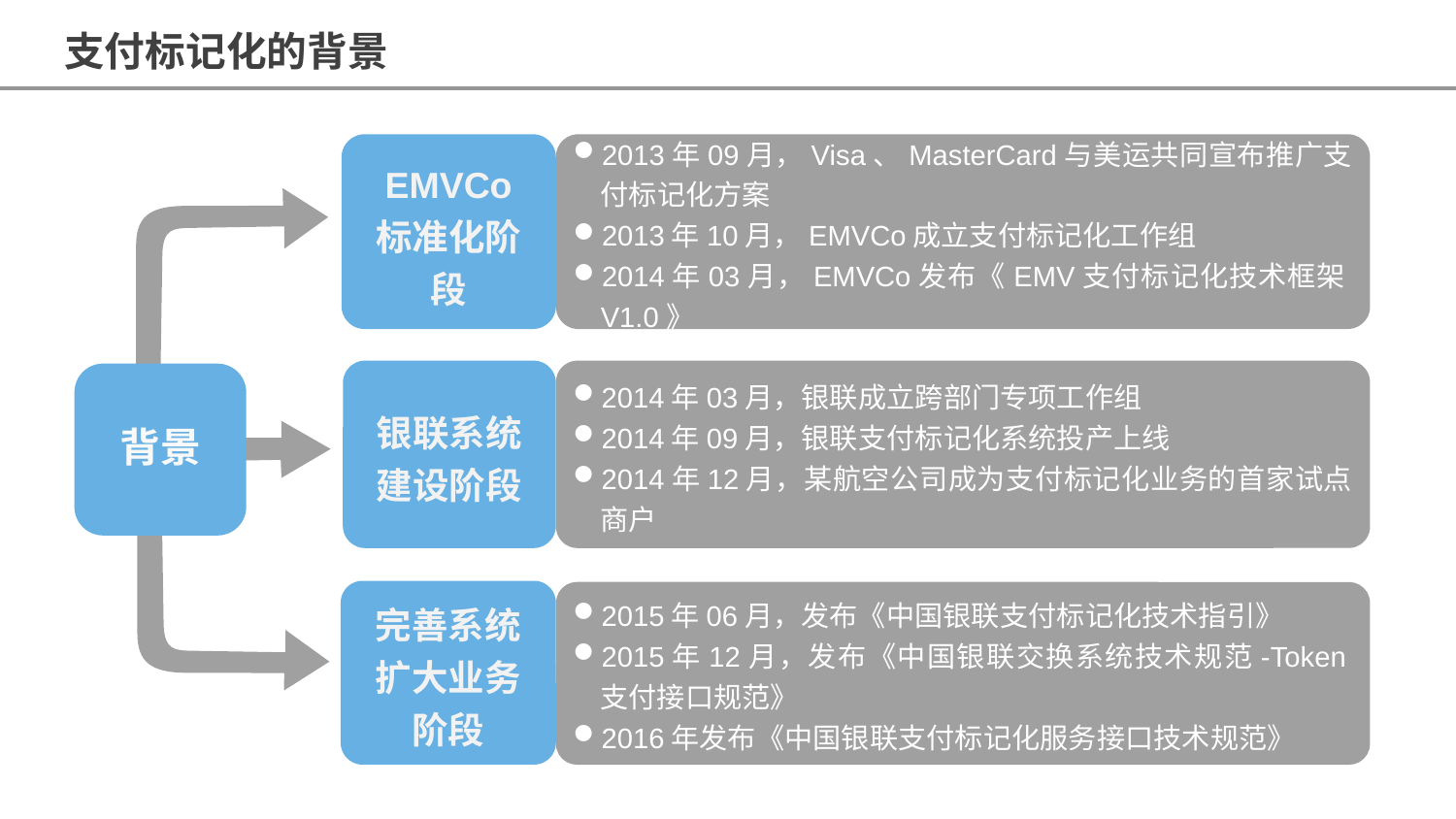

支付标记化的背景
EMVCo
标准化阶段
2013年09月，Visa、MasterCard与美运共同宣布推广支付标记化方案
2013年10月，EMVCo成立支付标记化工作组
2014年03月，EMVCo发布《EMV支付标记化技术框架V1.0》

银联系统
建设阶段
2014年03月，银联成立跨部门专项工作组
2014年09月，银联支付标记化系统投产上线
2014年12月，某航空公司成为支付标记化业务的首家试点商户
背景

完善系统
扩大业务
阶段

2015年06月，发布《中国银联支付标记化技术指引》
2015年12月，发布《中国银联交换系统技术规范-Token支付接口规范》
2016年发布《中国银联支付标记化服务接口技术规范》